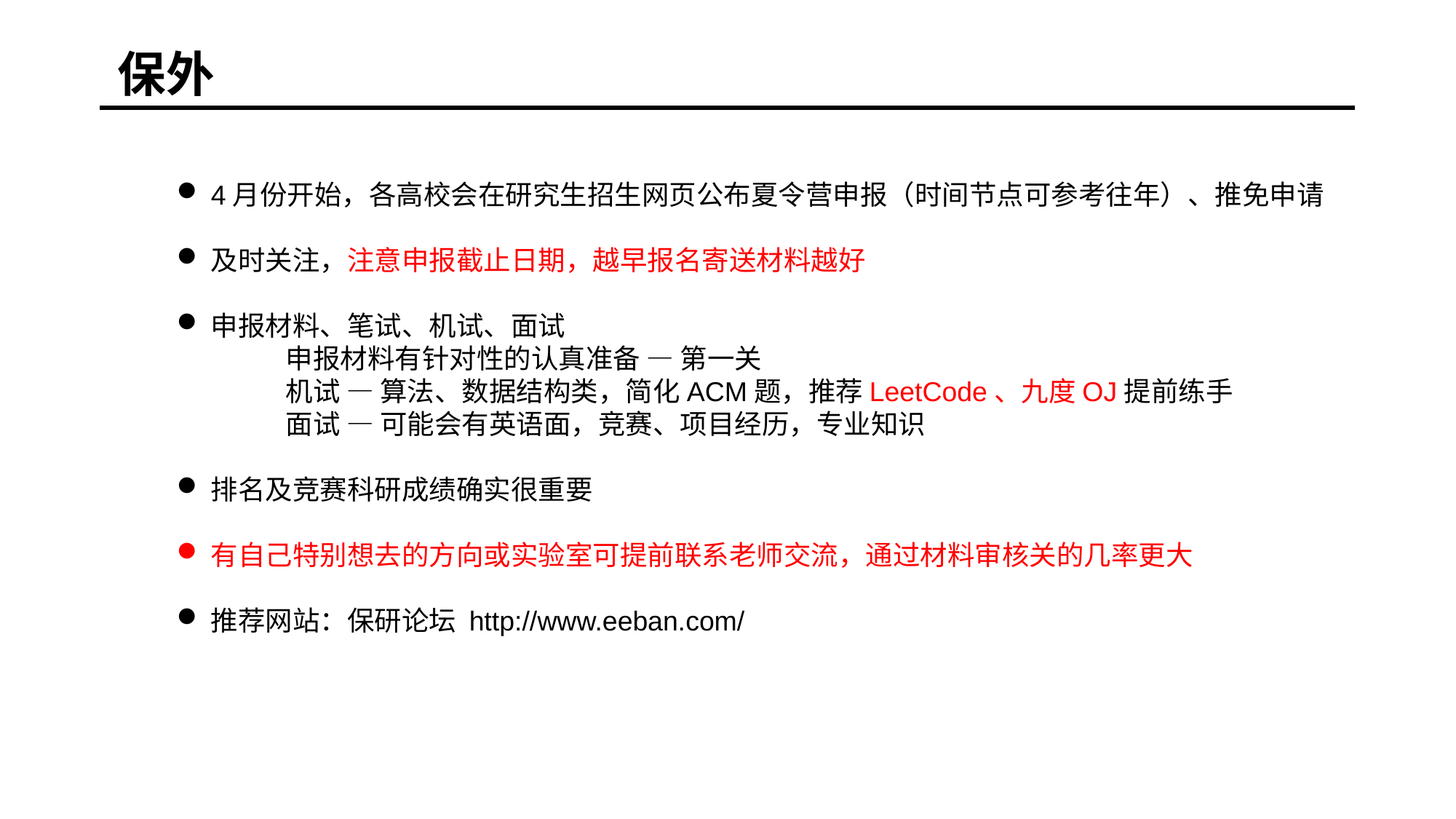

保外
4月份开始，各高校会在研究生招生网页公布夏令营申报（时间节点可参考往年）、推免申请

及时关注，注意申报截止日期，越早报名寄送材料越好

申报材料、笔试、机试、面试
	申报材料有针对性的认真准备 — 第一关
	机试 — 算法、数据结构类，简化ACM题，推荐LeetCode、九度OJ提前练手
	面试 — 可能会有英语面，竞赛、项目经历，专业知识

排名及竞赛科研成绩确实很重要

有自己特别想去的方向或实验室可提前联系老师交流，通过材料审核关的几率更大

推荐网站：保研论坛 http://www.eeban.com/